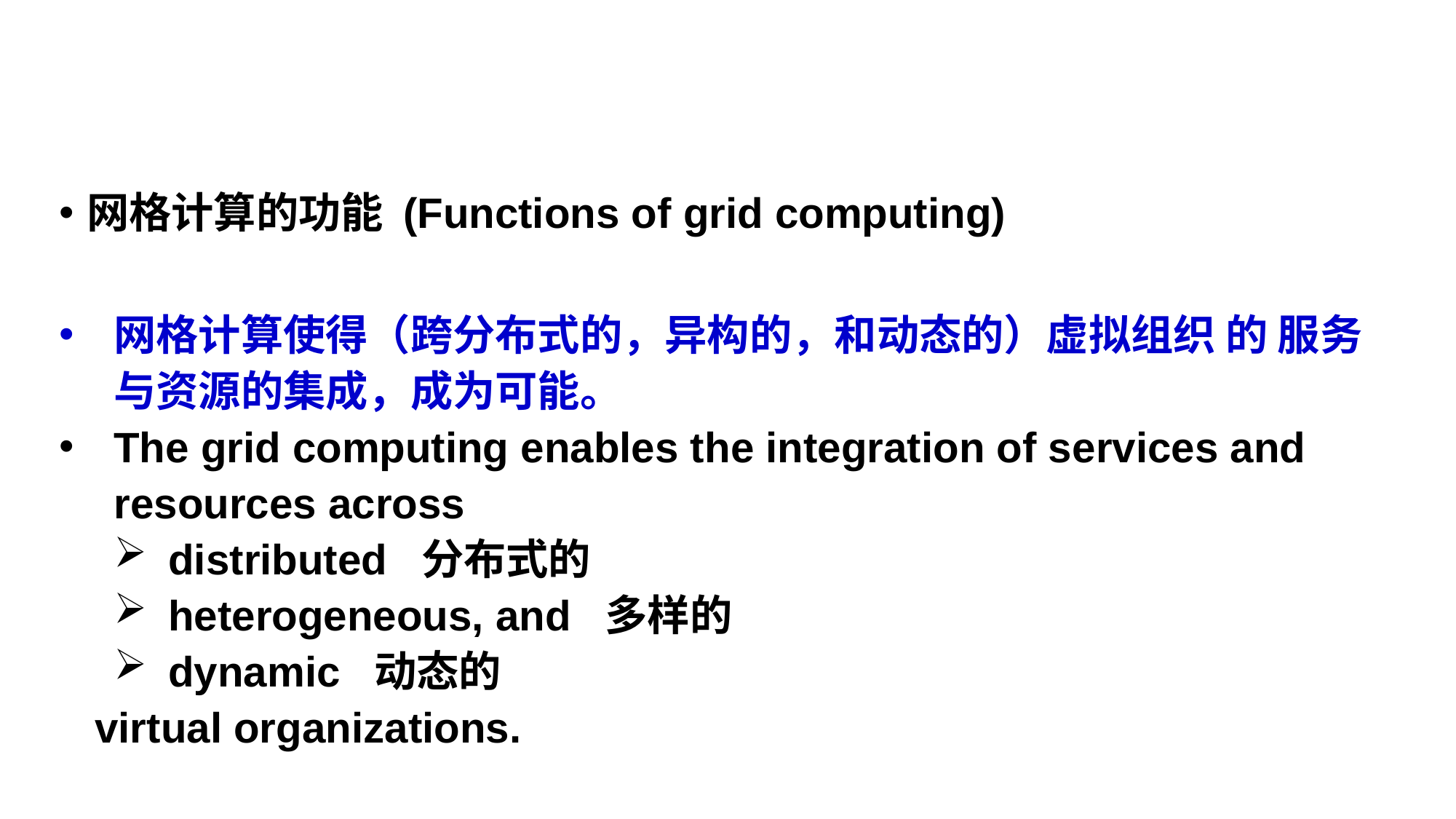

网格计算的功能 (Functions of grid computing)
网格计算使得（跨分布式的，异构的，和动态的）虚拟组织 的 服务与资源的集成，成为可能。
The grid computing enables the integration of services and resources across
distributed  分布式的
heterogeneous, and  多样的
dynamic  动态的
   virtual organizations.